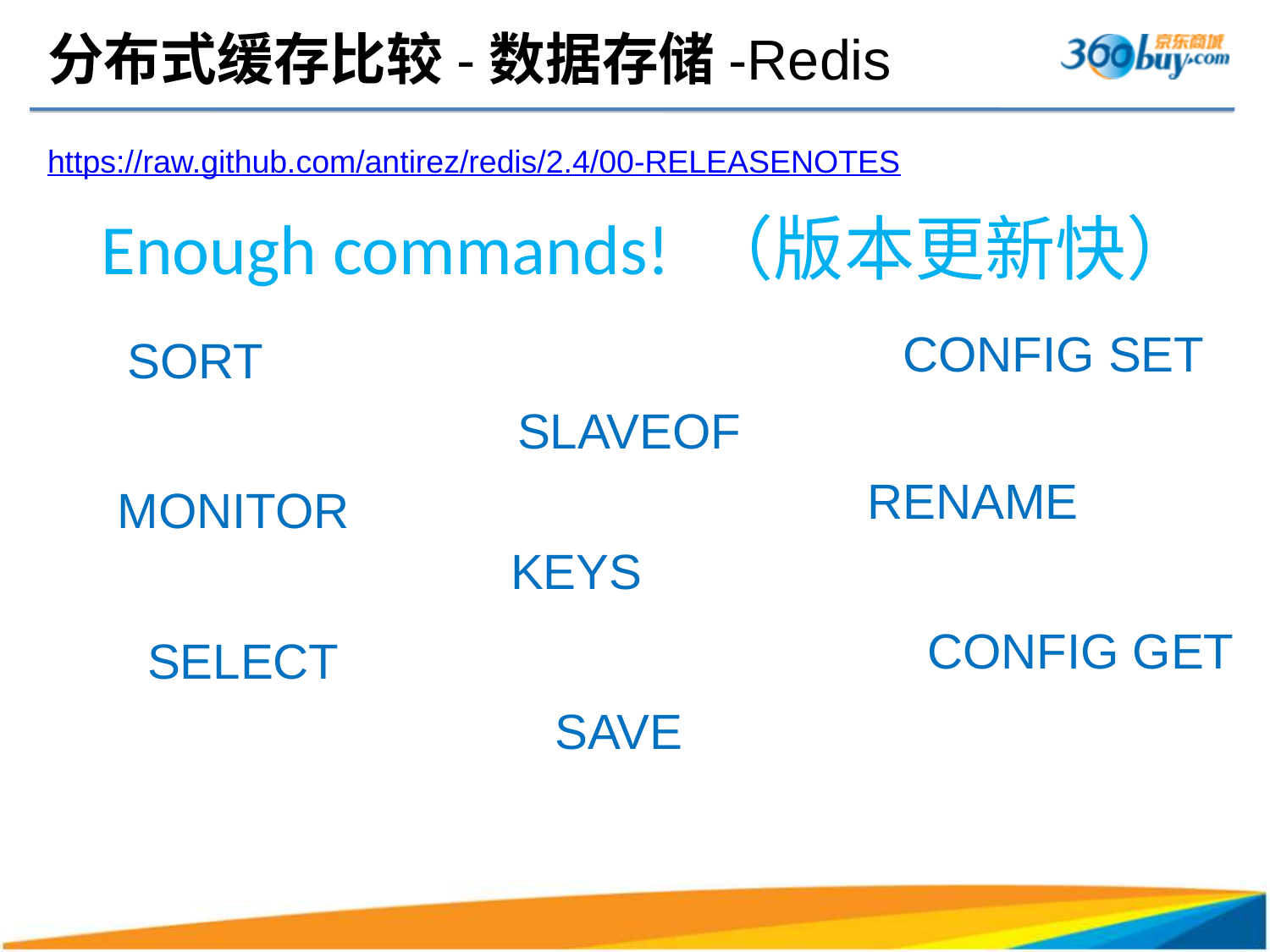

# 分布式缓存比较-数据存储-Redis
https://raw.github.com/antirez/redis/2.4/00-RELEASENOTES
Enough commands! （版本更新快）
CONFIG SET
SORT
SLAVEOF
RENAME
MONITOR
KEYS
CONFIG GET
SELECT
SAVE